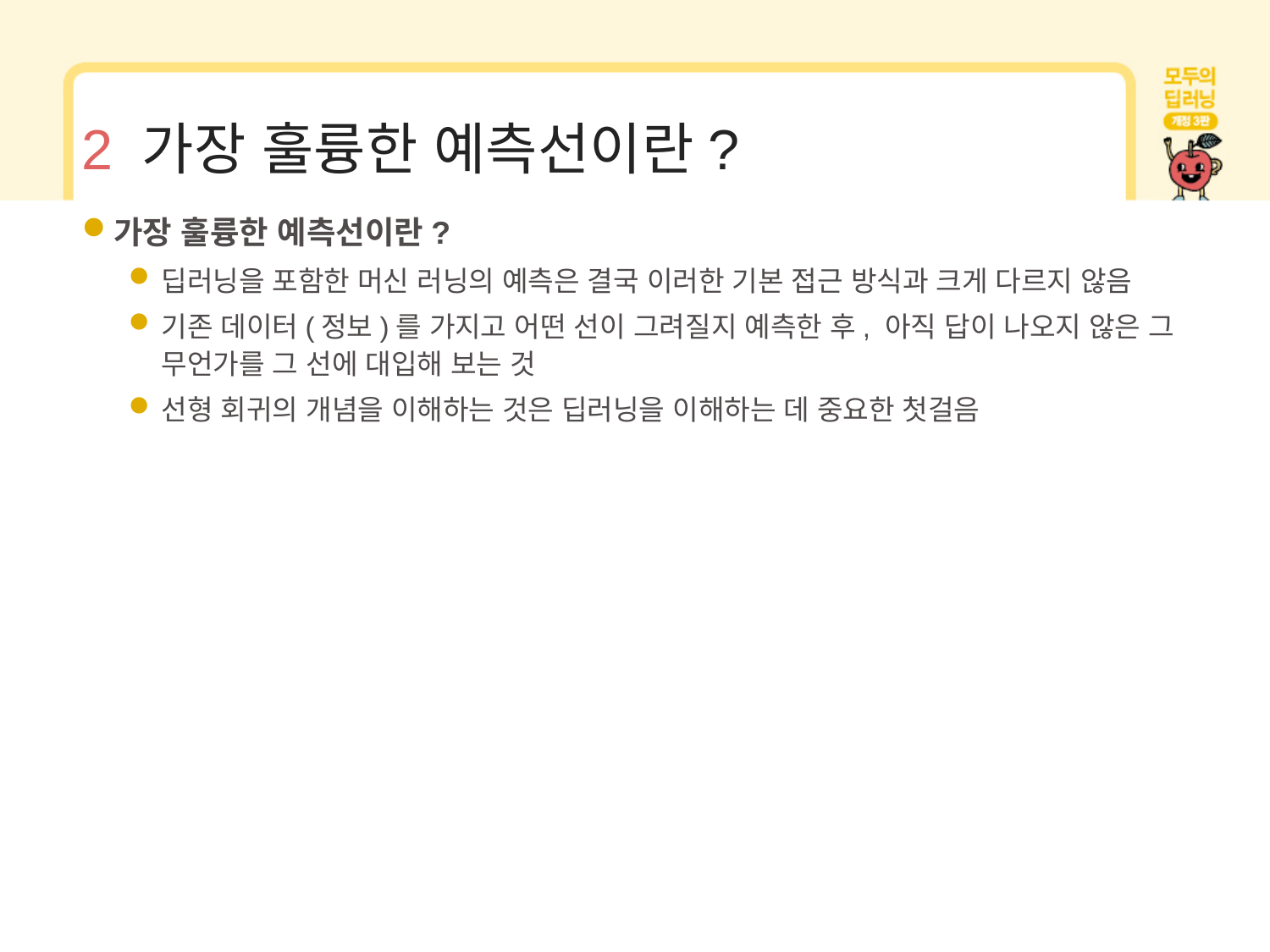

# 2 가장 훌륭한 예측선이란?
가장 훌륭한 예측선이란?
딥러닝을 포함한 머신 러닝의 예측은 결국 이러한 기본 접근 방식과 크게 다르지 않음
기존 데이터(정보)를 가지고 어떤 선이 그려질지 예측한 후, 아직 답이 나오지 않은 그 무언가를 그 선에 대입해 보는 것
선형 회귀의 개념을 이해하는 것은 딥러닝을 이해하는 데 중요한 첫걸음